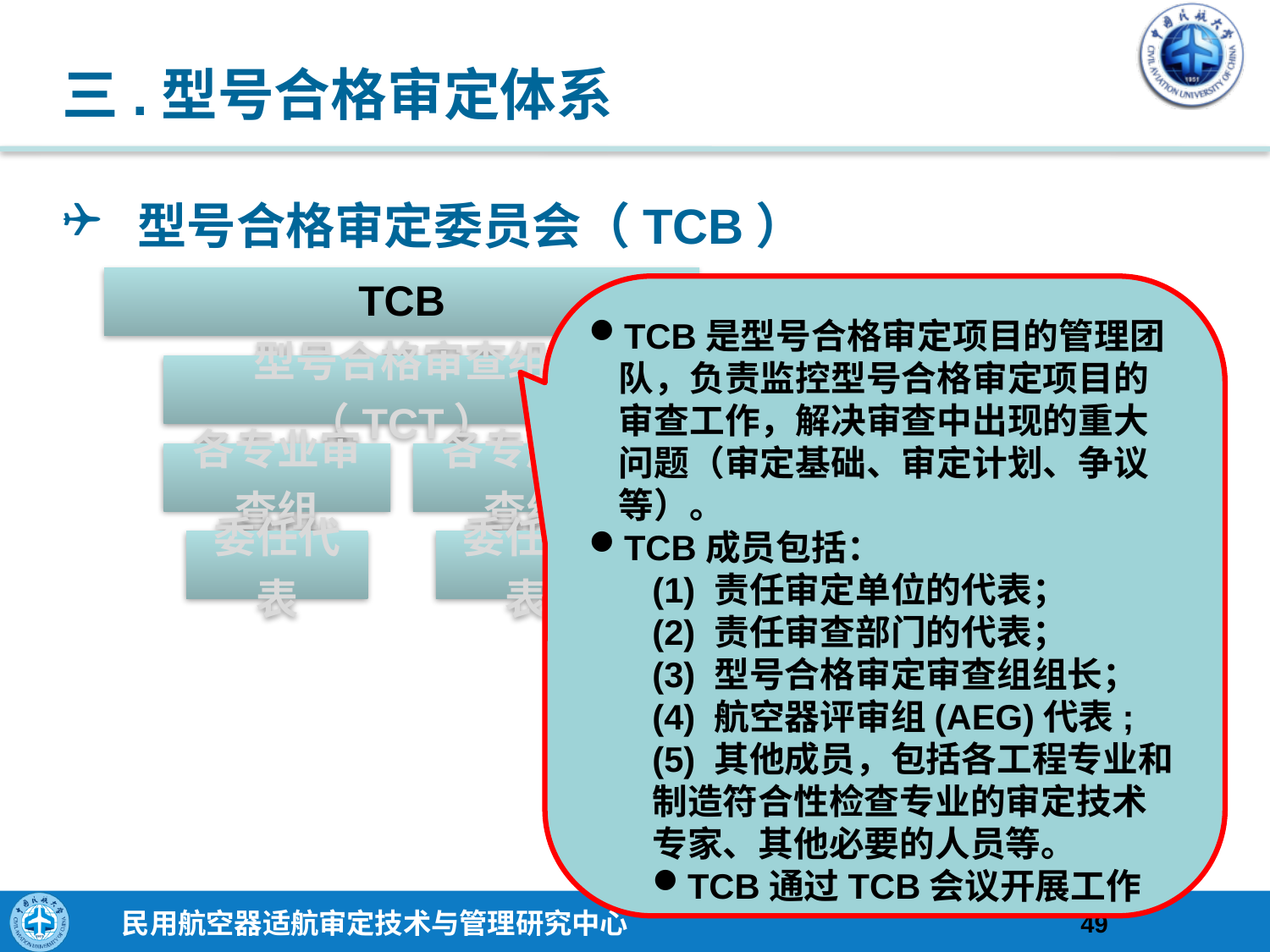

# 三.型号合格审定体系
型号合格审定委员会（TCB）
TCB
TCB是型号合格审定项目的管理团队，负责监控型号合格审定项目的审查工作，解决审查中出现的重大问题（审定基础、审定计划、争议等）。
TCB成员包括：
(1) 责任审定单位的代表；
(2) 责任审查部门的代表；
(3) 型号合格审定审查组组长；
(4) 航空器评审组(AEG)代表;
(5) 其他成员，包括各工程专业和制造符合性检查专业的审定技术专家、其他必要的人员等。
TCB通过TCB会议开展工作